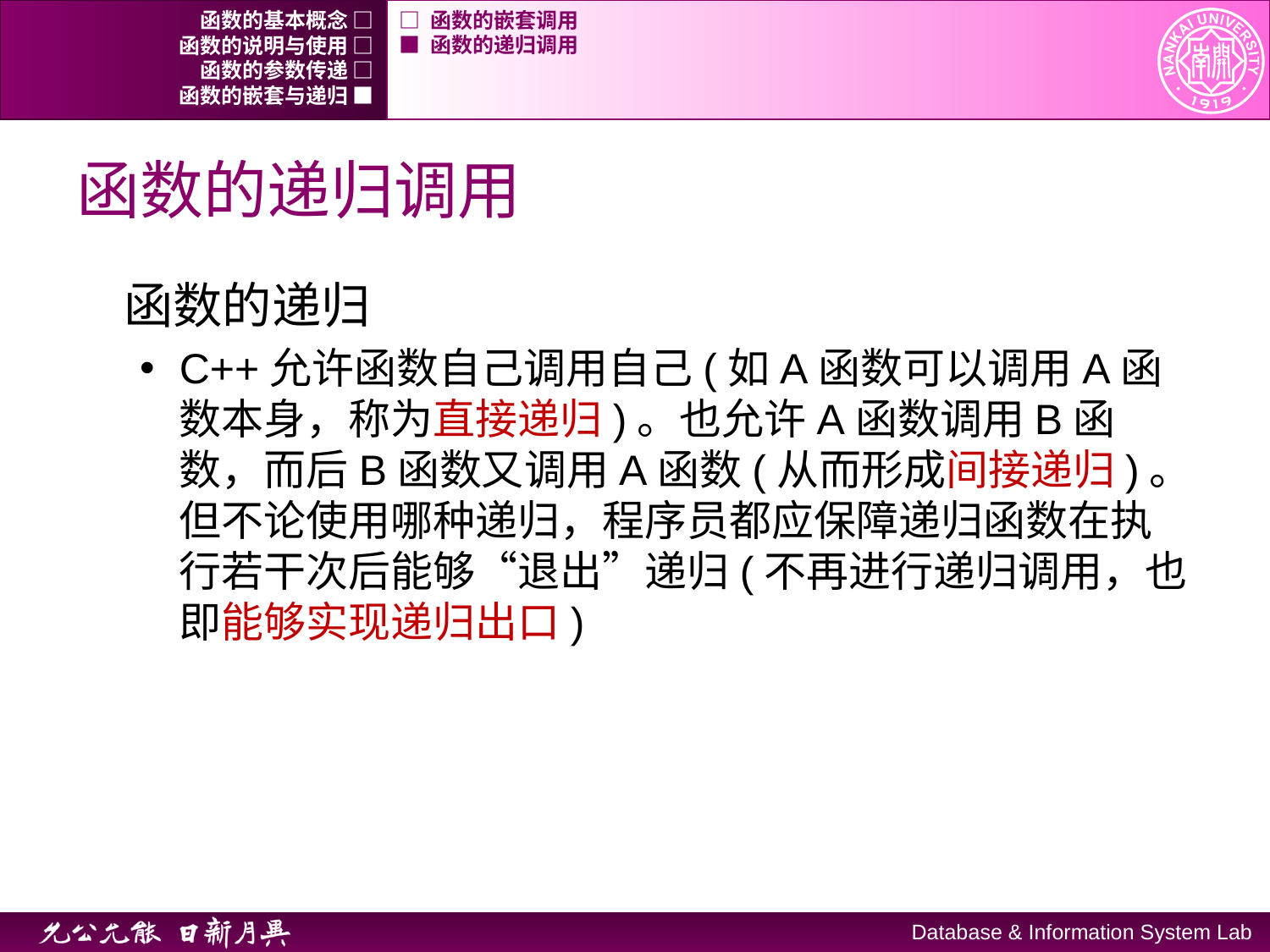

函数的基本概念 □
□ 函数的嵌套调用
函数的说明与使用 □
■ 函数的递归调用
函数的参数传递 □

函数的嵌套与递归 ■

# 函数的递归调用
函数的递归
C++允许函数自己调用自己(如A函数可以调用A函数本身，称为直接递归)。也允许A函数调用B函数，而后B函数又调用A函数(从而形成间接递归)。但不论使用哪种递归，程序员都应保障递归函数在执行若干次后能够“退出”递归(不再进行递归调用，也即能够实现递归出口)